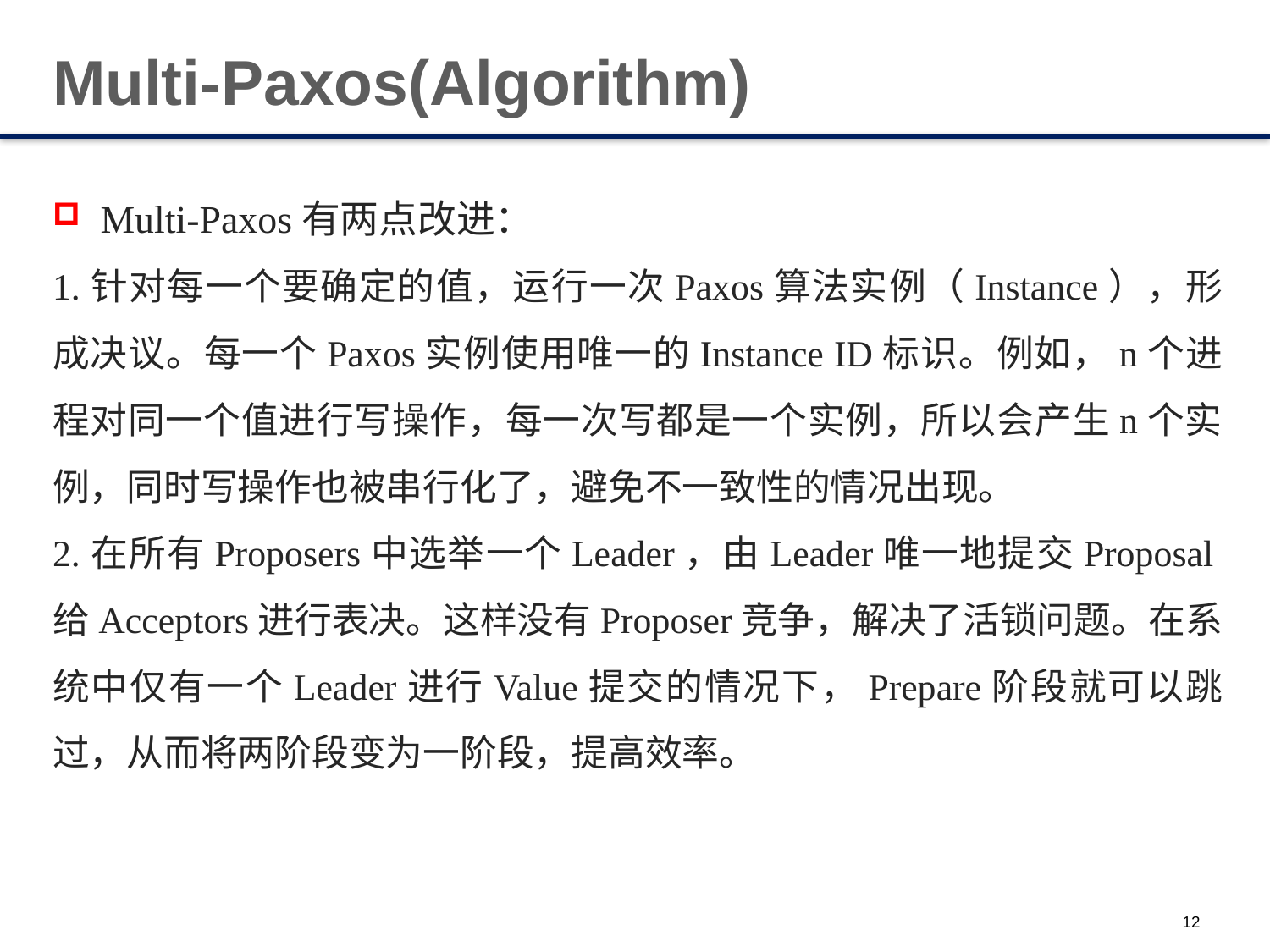

Multi-Paxos(Algorithm)
Multi-Paxos有两点改进：
1.针对每一个要确定的值，运行一次Paxos算法实例（Instance），形成决议。每一个Paxos实例使用唯一的Instance ID标识。例如，n个进程对同一个值进行写操作，每一次写都是一个实例，所以会产生n个实例，同时写操作也被串行化了，避免不一致性的情况出现。
2.在所有Proposers中选举一个Leader，由Leader唯一地提交Proposal给Acceptors进行表决。这样没有Proposer竞争，解决了活锁问题。在系统中仅有一个Leader进行Value提交的情况下，Prepare阶段就可以跳过，从而将两阶段变为一阶段，提高效率。